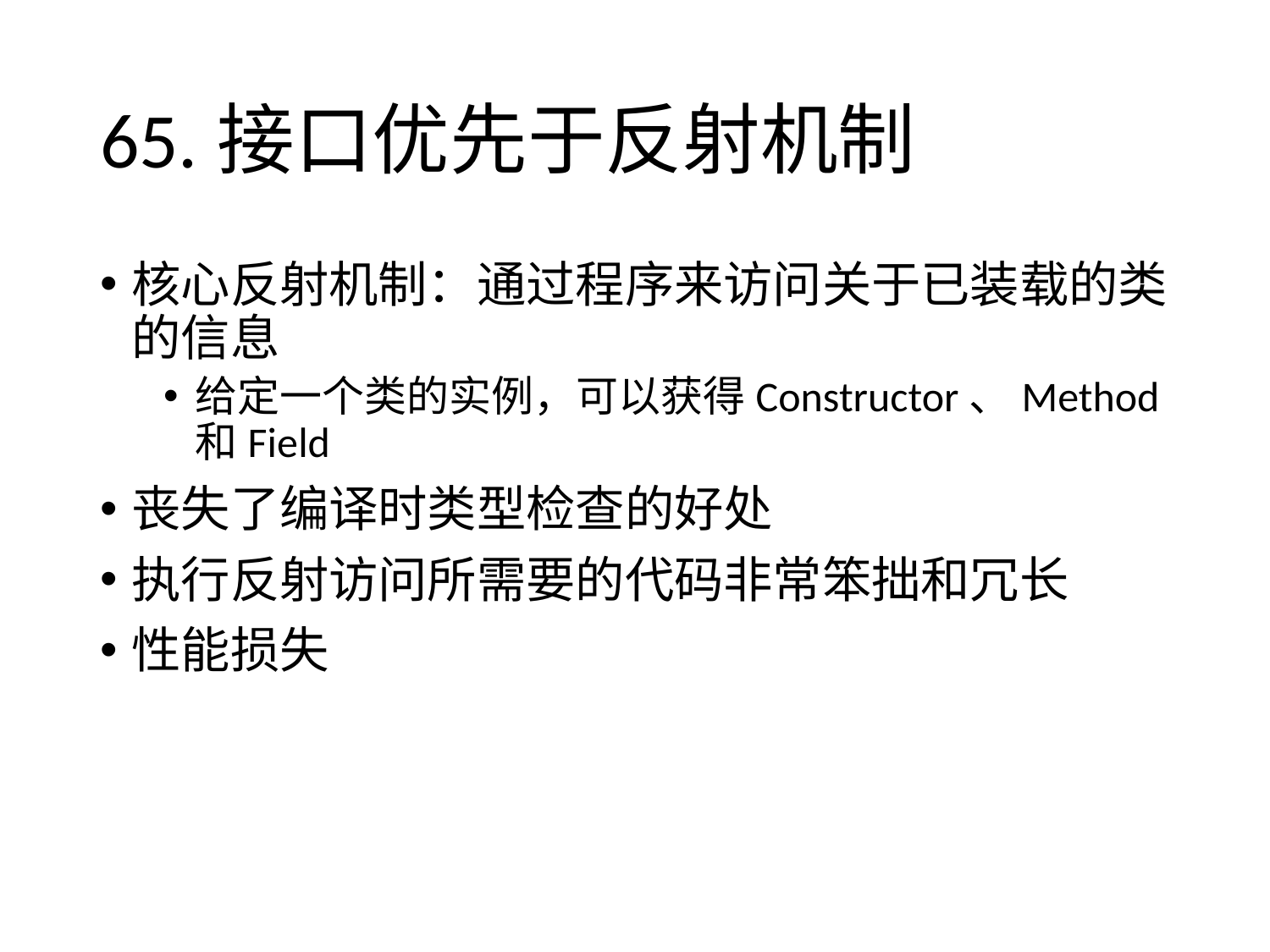

# 65.接口优先于反射机制
核心反射机制：通过程序来访问关于已装载的类的信息
给定一个类的实例，可以获得Constructor、Method和Field
丧失了编译时类型检查的好处
执行反射访问所需要的代码非常笨拙和冗长
性能损失